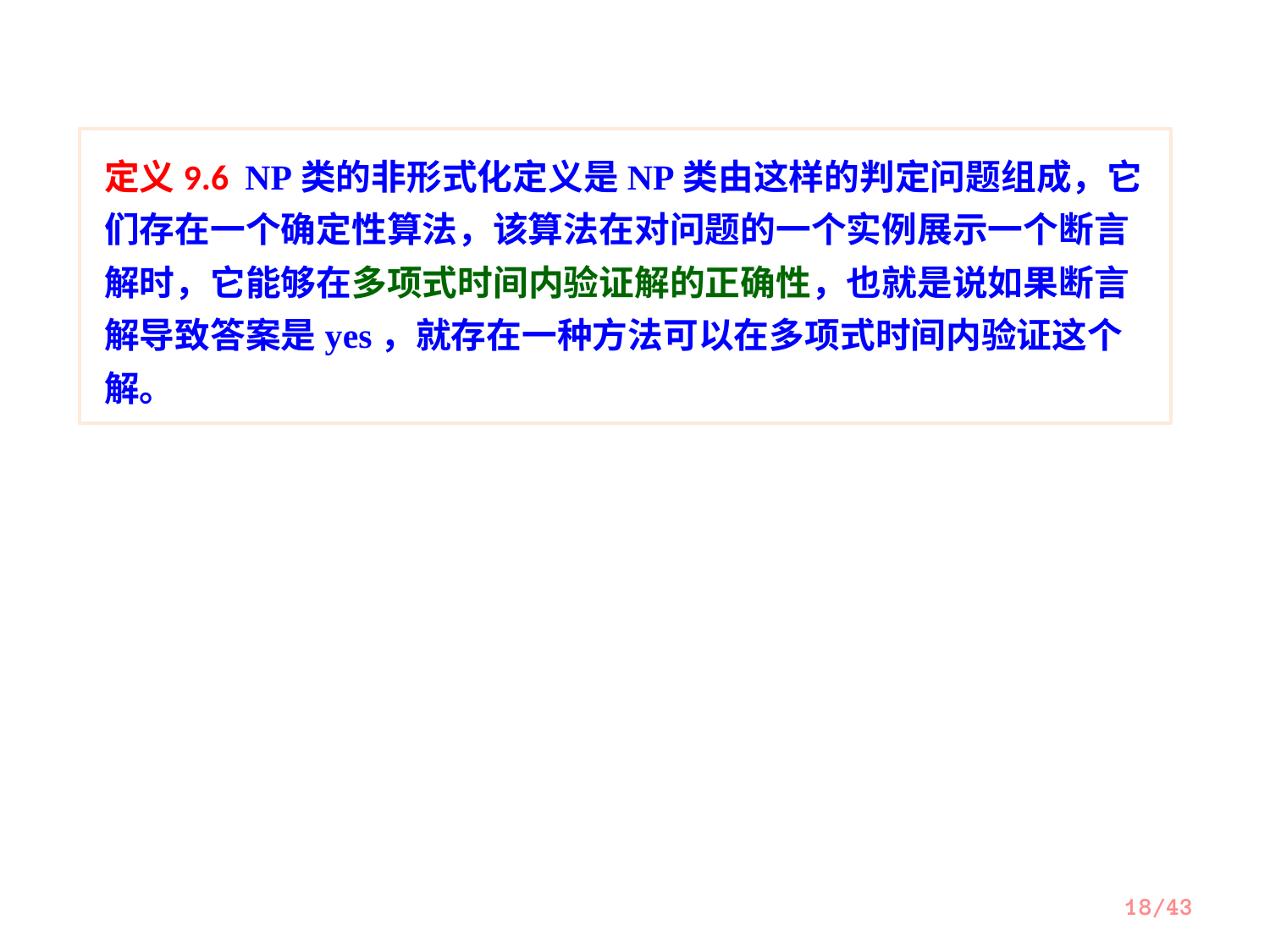

定义9.6  NP类的非形式化定义是NP类由这样的判定问题组成，它们存在一个确定性算法，该算法在对问题的一个实例展示一个断言解时，它能够在多项式时间内验证解的正确性，也就是说如果断言解导致答案是yes，就存在一种方法可以在多项式时间内验证这个解。
18/43